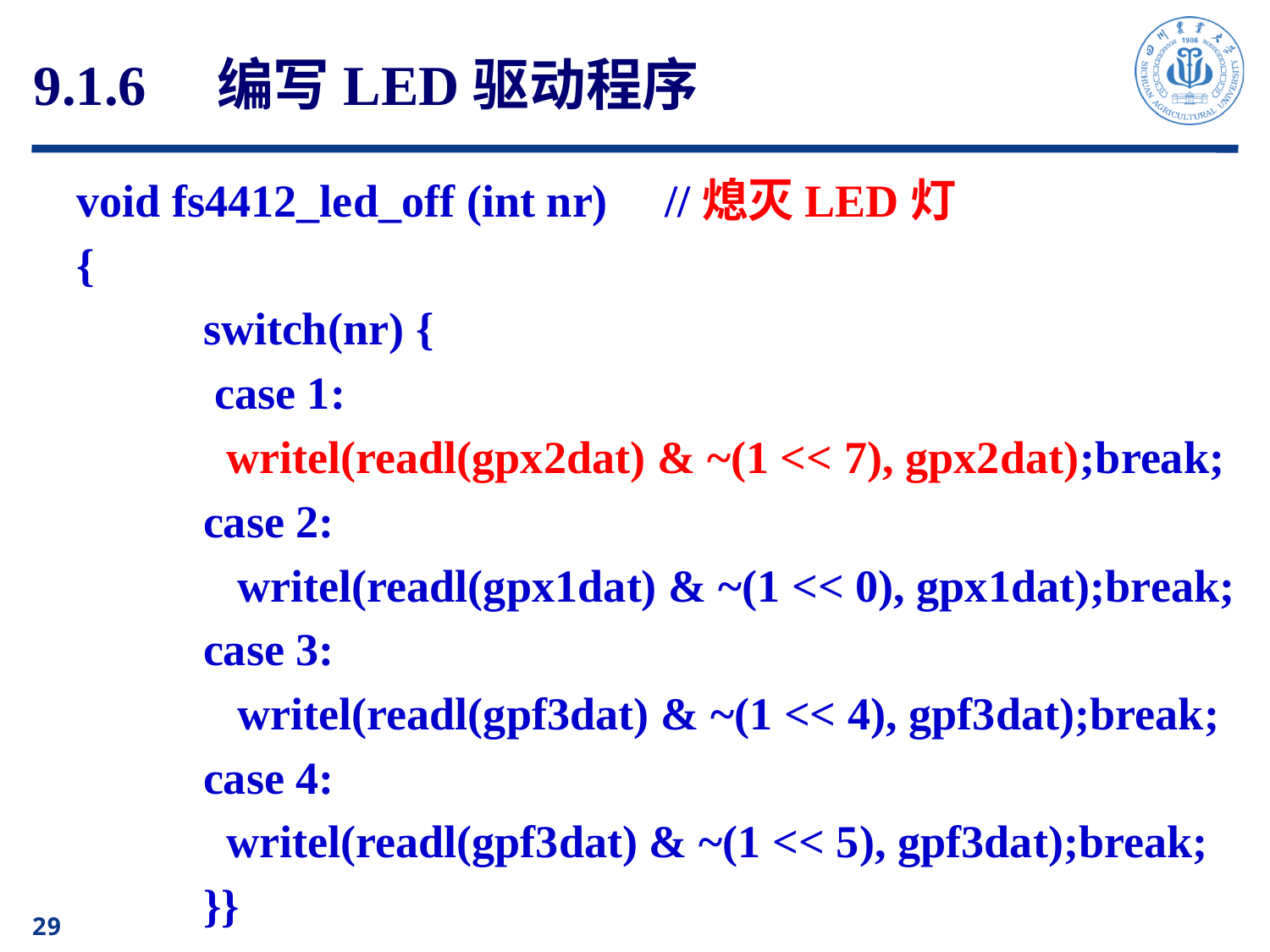

# 9.1.6　编写LED驱动程序
void fs4412_led_off (int nr)     //熄灭LED灯
{
	switch(nr) {
	 case 1:
	  writel(readl(gpx2dat) & ~(1 << 7), gpx2dat);break;
	case 2:
	   writel(readl(gpx1dat) & ~(1 << 0), gpx1dat);break;
	case 3:
	   writel(readl(gpf3dat) & ~(1 << 4), gpf3dat);break;
	case 4:
	  writel(readl(gpf3dat) & ~(1 << 5), gpf3dat);break;
	}}